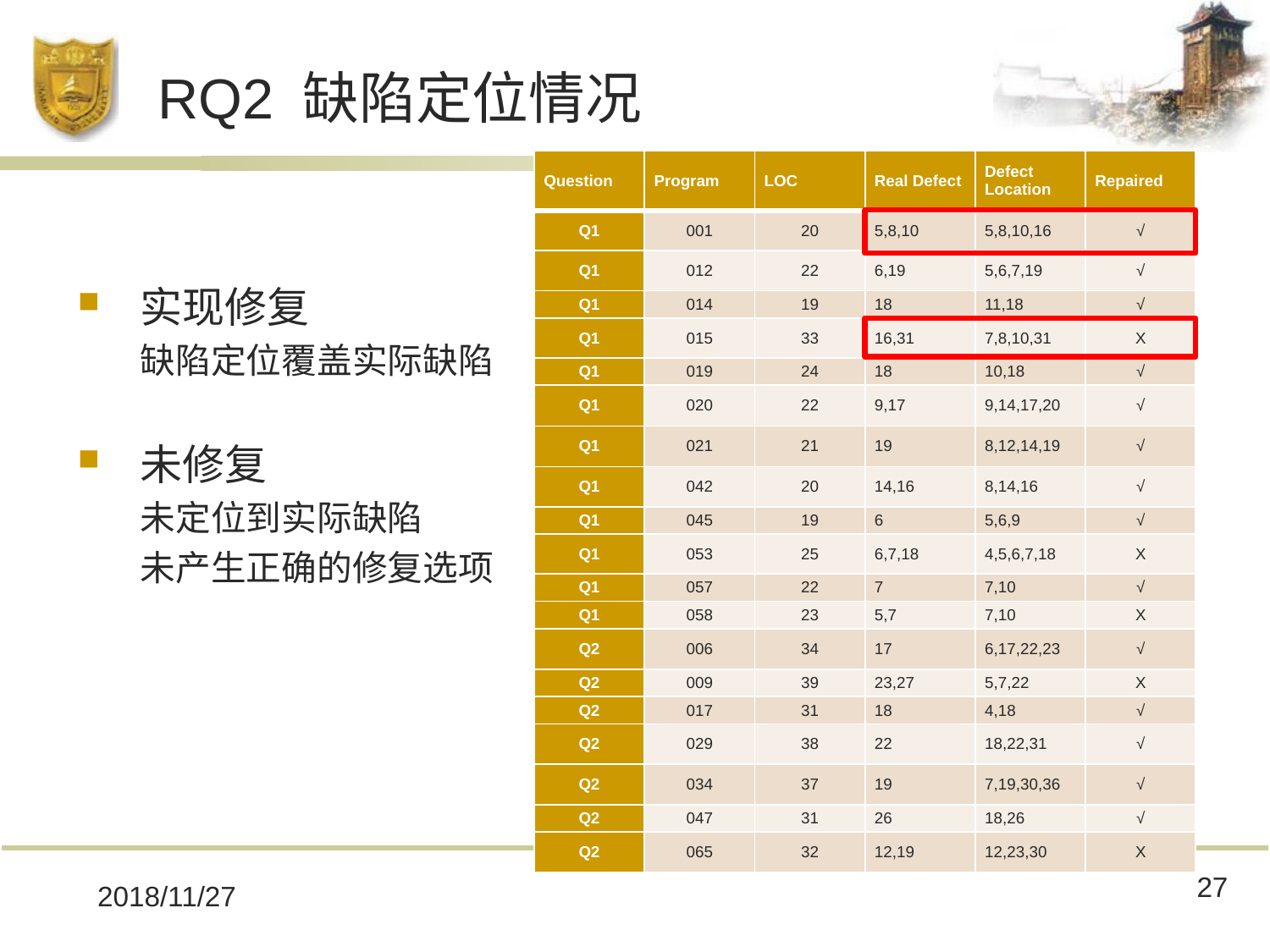

# RQ2 缺陷定位情况
| Question | Program | LOC | Real Defect | Defect Location | Repaired |
| --- | --- | --- | --- | --- | --- |
| Q1 | 001 | 20 | 5,8,10 | 5,8,10,16 | √ |
| Q1 | 012 | 22 | 6,19 | 5,6,7,19 | √ |
| Q1 | 014 | 19 | 18 | 11,18 | √ |
| Q1 | 015 | 33 | 16,31 | 7,8,10,31 | X |
| Q1 | 019 | 24 | 18 | 10,18 | √ |
| Q1 | 020 | 22 | 9,17 | 9,14,17,20 | √ |
| Q1 | 021 | 21 | 19 | 8,12,14,19 | √ |
| Q1 | 042 | 20 | 14,16 | 8,14,16 | √ |
| Q1 | 045 | 19 | 6 | 5,6,9 | √ |
| Q1 | 053 | 25 | 6,7,18 | 4,5,6,7,18 | X |
| Q1 | 057 | 22 | 7 | 7,10 | √ |
| Q1 | 058 | 23 | 5,7 | 7,10 | X |
| Q2 | 006 | 34 | 17 | 6,17,22,23 | √ |
| Q2 | 009 | 39 | 23,27 | 5,7,22 | Χ |
| Q2 | 017 | 31 | 18 | 4,18 | √ |
| Q2 | 029 | 38 | 22 | 18,22,31 | √ |
| Q2 | 034 | 37 | 19 | 7,19,30,36 | √ |
| Q2 | 047 | 31 | 26 | 18,26 | √ |
| Q2 | 065 | 32 | 12,19 | 12,23,30 | X |

实现修复
缺陷定位覆盖实际缺陷

未修复
未定位到实际缺陷
未产生正确的修复选项

27
2018/11/27